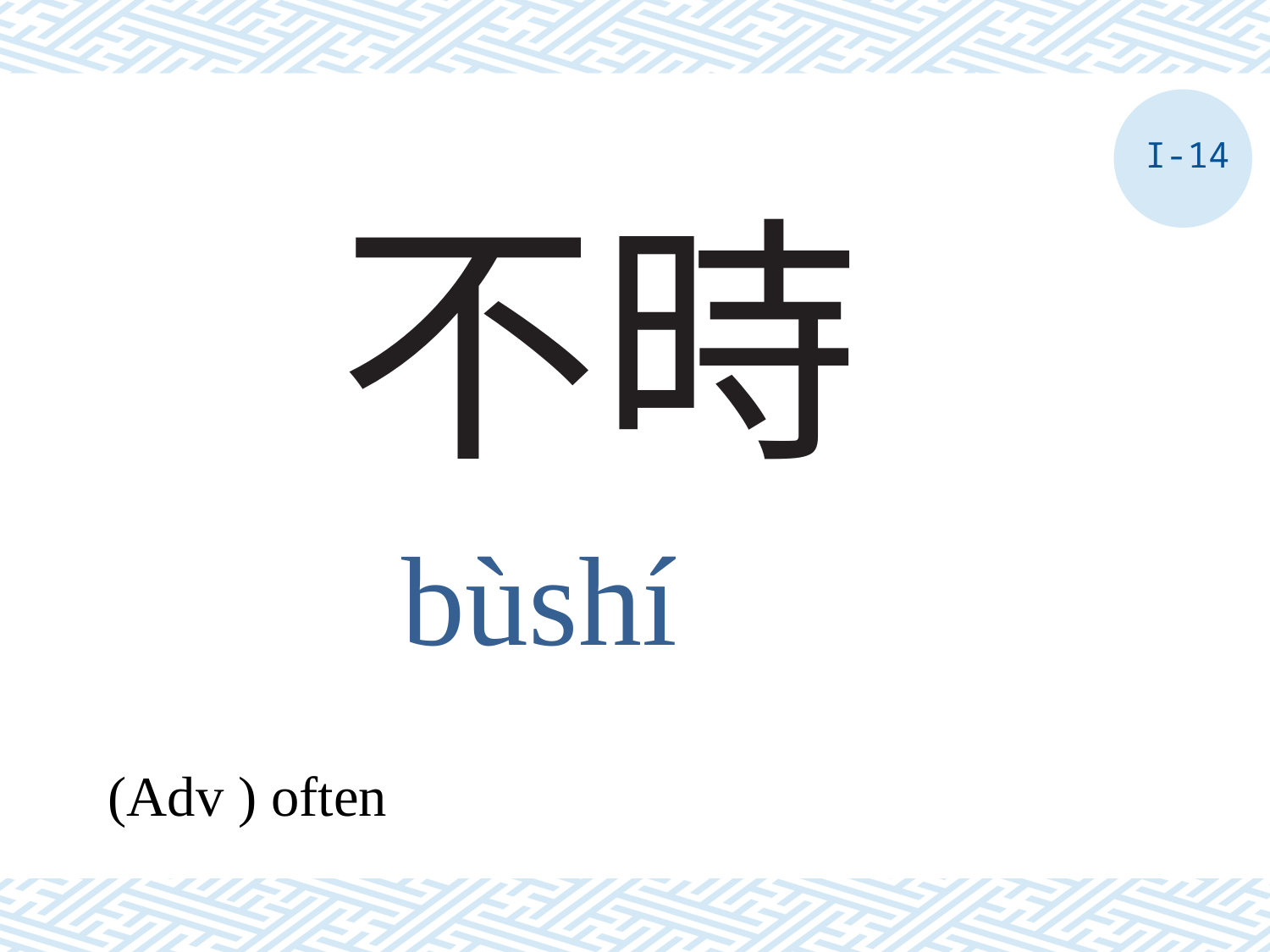

I-14

# 不時
bùshí
(Adv ) often